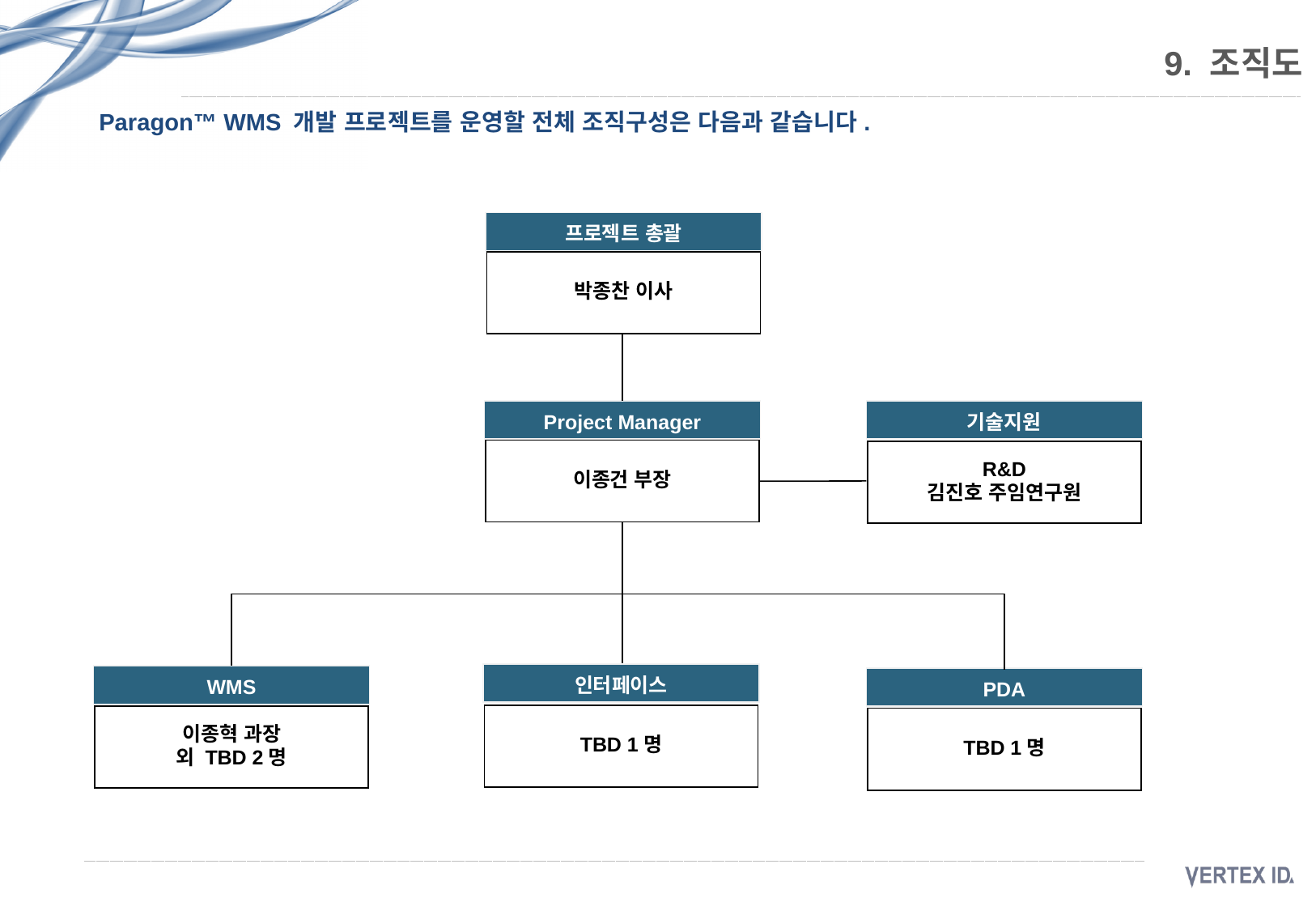

# 9. 조직도
Paragon™ WMS 개발 프로젝트를 운영할 전체 조직구성은 다음과 같습니다.
프로젝트 총괄
박종찬 이사
기술지원
Project Manager
이종건 부장
R&D
김진호 주임연구원
인터페이스
WMS
PDA
TBD 1명
이종혁 과장
외 TBD 2명
TBD 1명